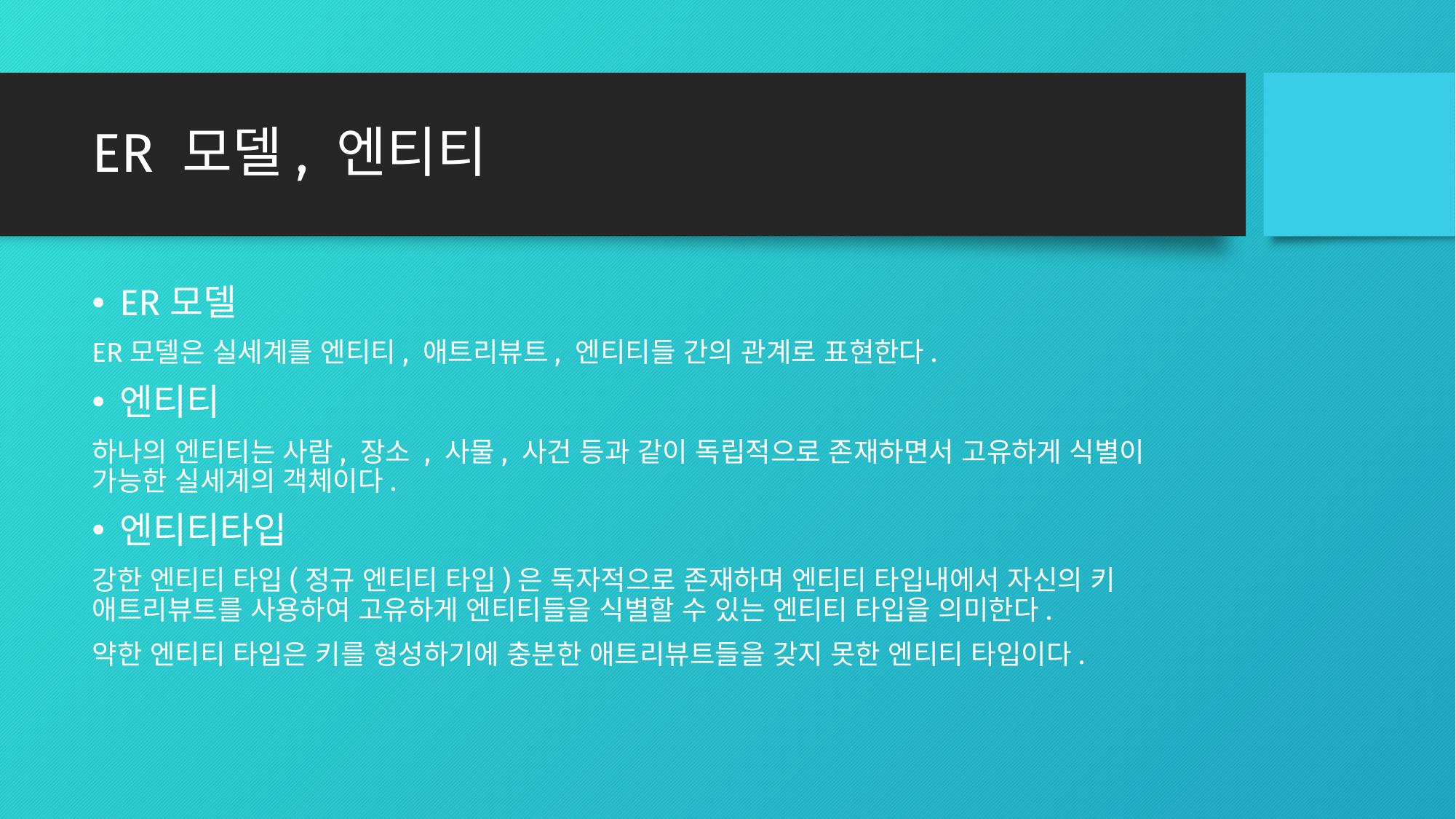

# ER 모델, 엔티티
ER모델
ER모델은 실세계를 엔티티, 애트리뷰트, 엔티티들 간의 관계로 표현한다.
엔티티
하나의 엔티티는 사람, 장소 , 사물, 사건 등과 같이 독립적으로 존재하면서 고유하게 식별이 가능한 실세계의 객체이다.
엔티티타입
강한 엔티티 타입(정규 엔티티 타입)은 독자적으로 존재하며 엔티티 타입내에서 자신의 키 애트리뷰트를 사용하여 고유하게 엔티티들을 식별할 수 있는 엔티티 타입을 의미한다.
약한 엔티티 타입은 키를 형성하기에 충분한 애트리뷰트들을 갖지 못한 엔티티 타입이다.